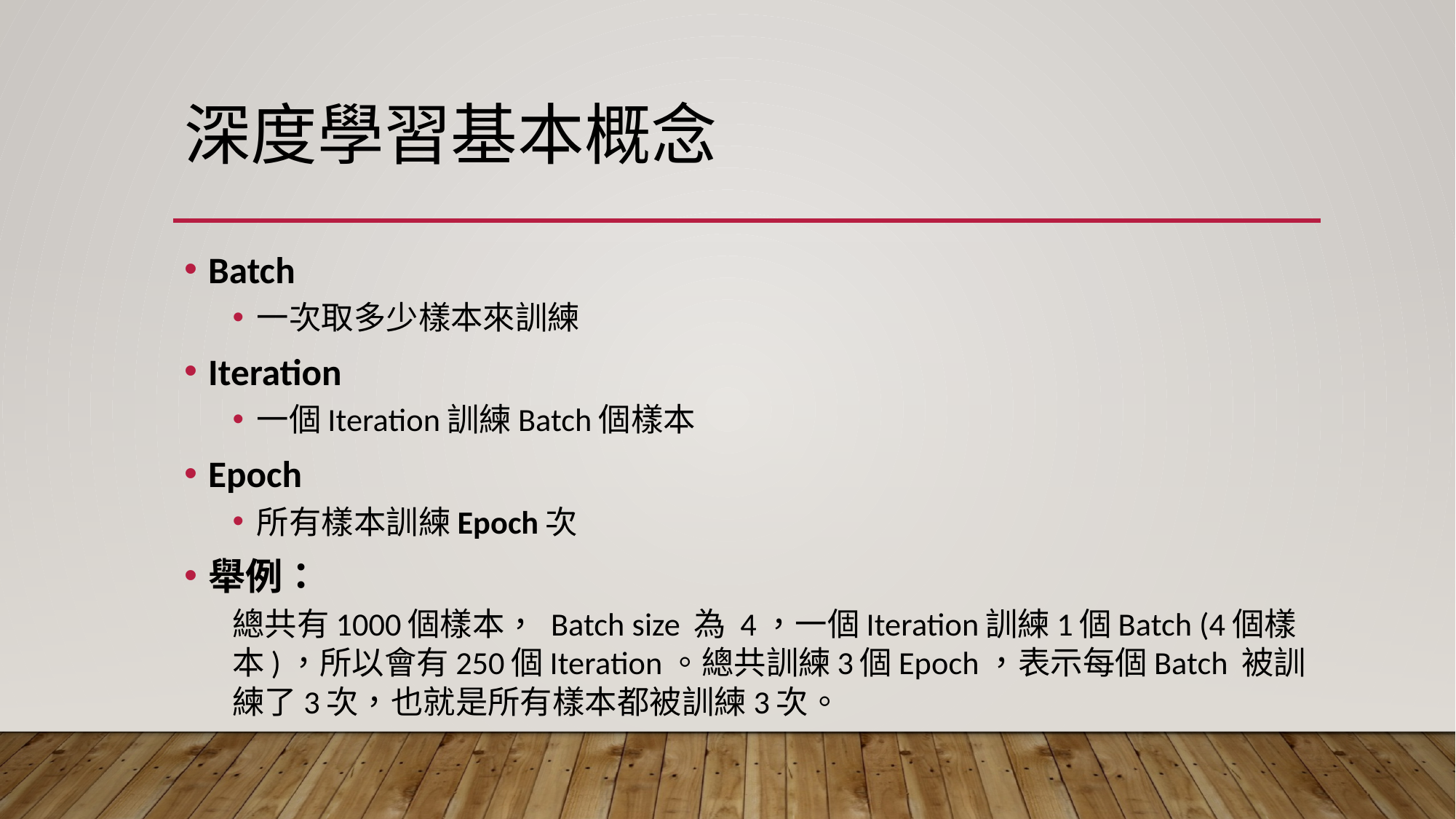

# 深度學習基本概念
Batch
一次取多少樣本來訓練
Iteration
一個Iteration訓練Batch個樣本
Epoch
所有樣本訓練Epoch次
舉例：
總共有1000個樣本， Batch size 為 4，一個Iteration訓練1個Batch (4個樣本)，所以會有250個Iteration。總共訓練3個Epoch，表示每個Batch 被訓練了3次，也就是所有樣本都被訓練3次。